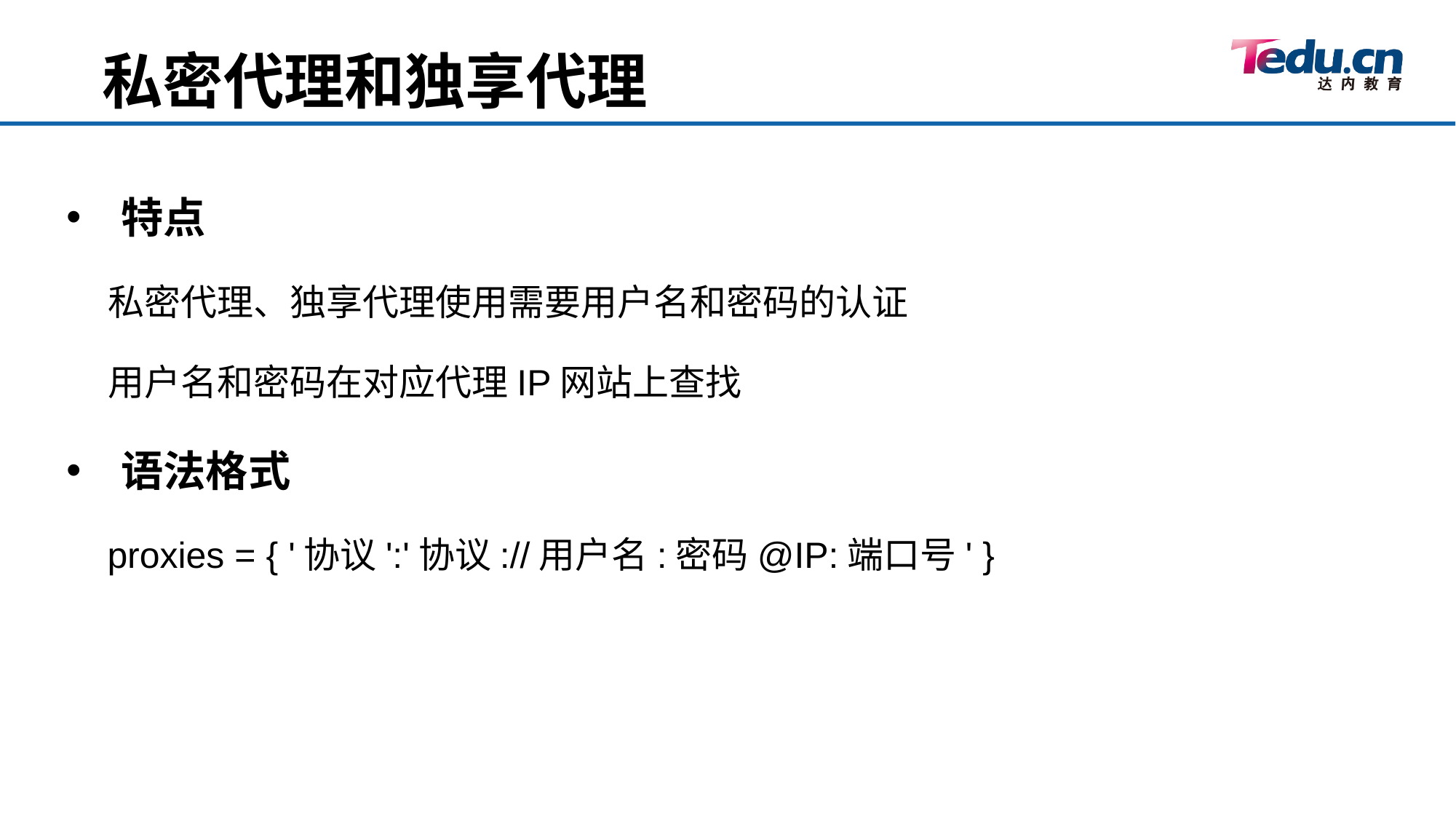

私密代理和独享代理
特点
    私密代理、独享代理使用需要用户名和密码的认证
    用户名和密码在对应代理IP网站上查找
语法格式
    proxies = { '协议':'协议://用户名:密码@IP:端口号' }